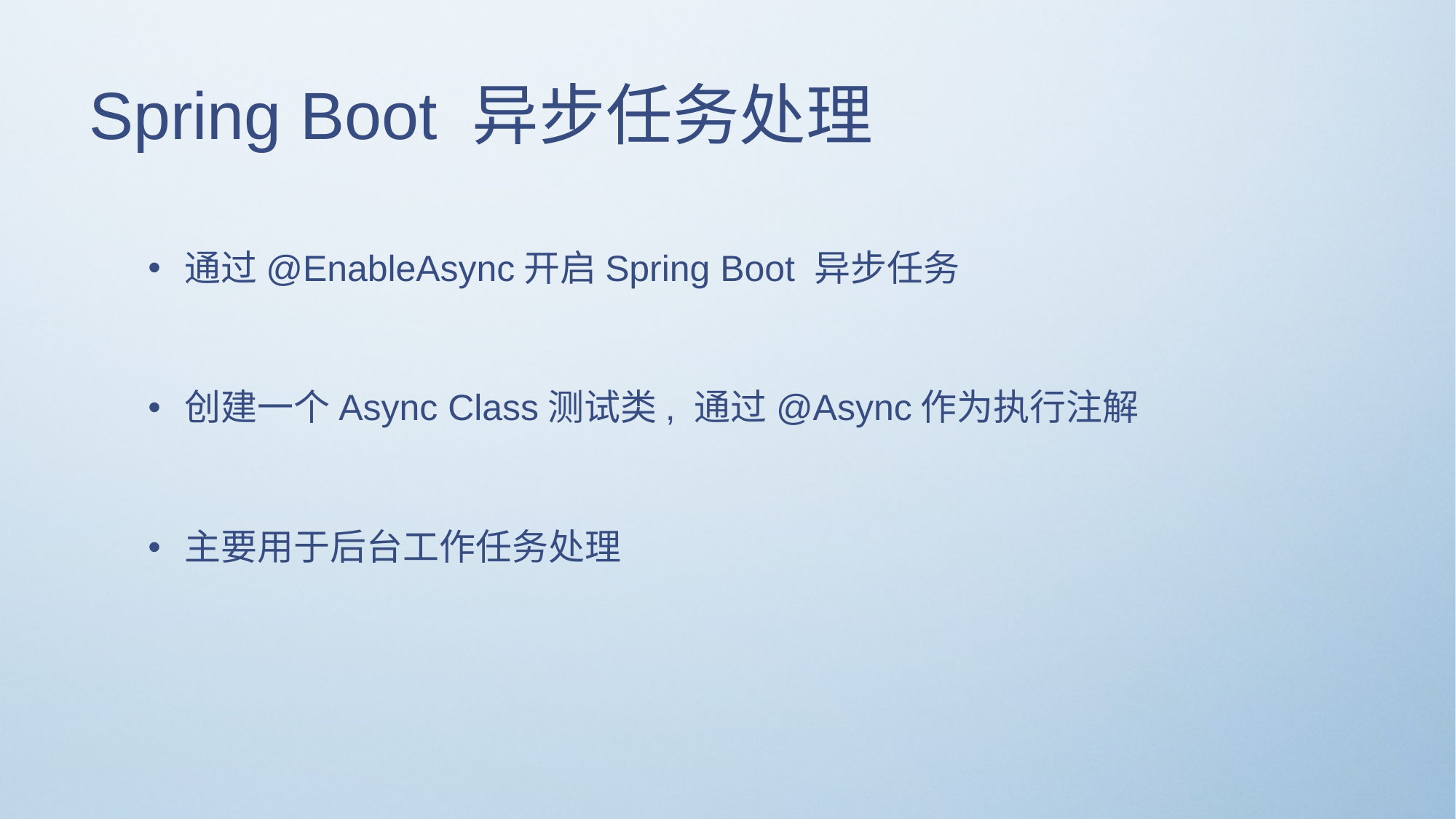

# Spring Boot 异步任务处理

通过@EnableAsync开启Spring Boot 异步任务

创建一个Async Class测试类, 通过@Async作为执行注解

主要用于后台工作任务处理